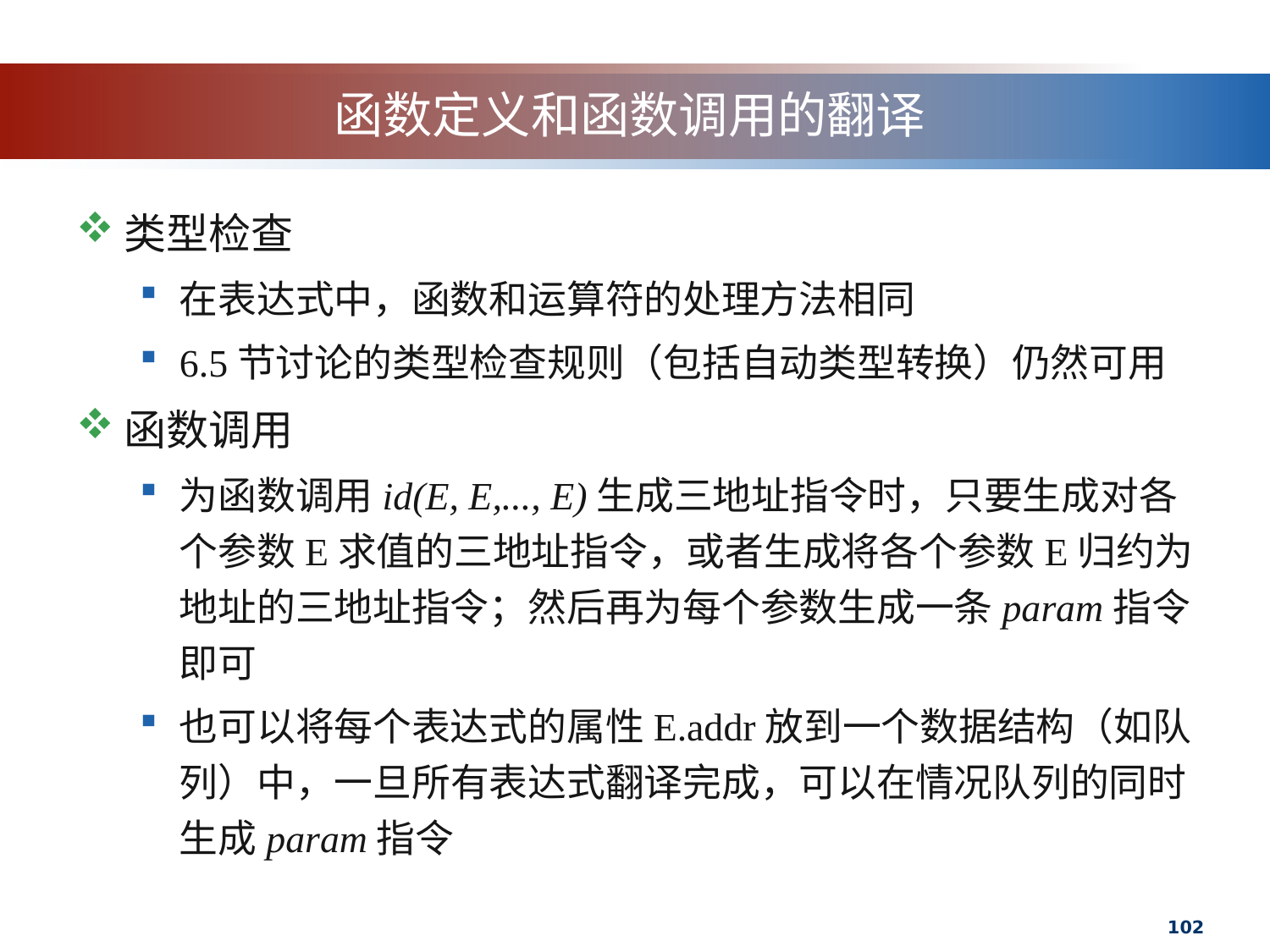

# 函数定义和函数调用的翻译
类型检查
在表达式中，函数和运算符的处理方法相同
6.5节讨论的类型检查规则（包括自动类型转换）仍然可用
函数调用
为函数调用id(E, E,..., E)生成三地址指令时，只要生成对各个参数E求值的三地址指令，或者生成将各个参数E归约为地址的三地址指令；然后再为每个参数生成一条param指令即可
也可以将每个表达式的属性E.addr放到一个数据结构（如队列）中，一旦所有表达式翻译完成，可以在情况队列的同时生成param指令
102